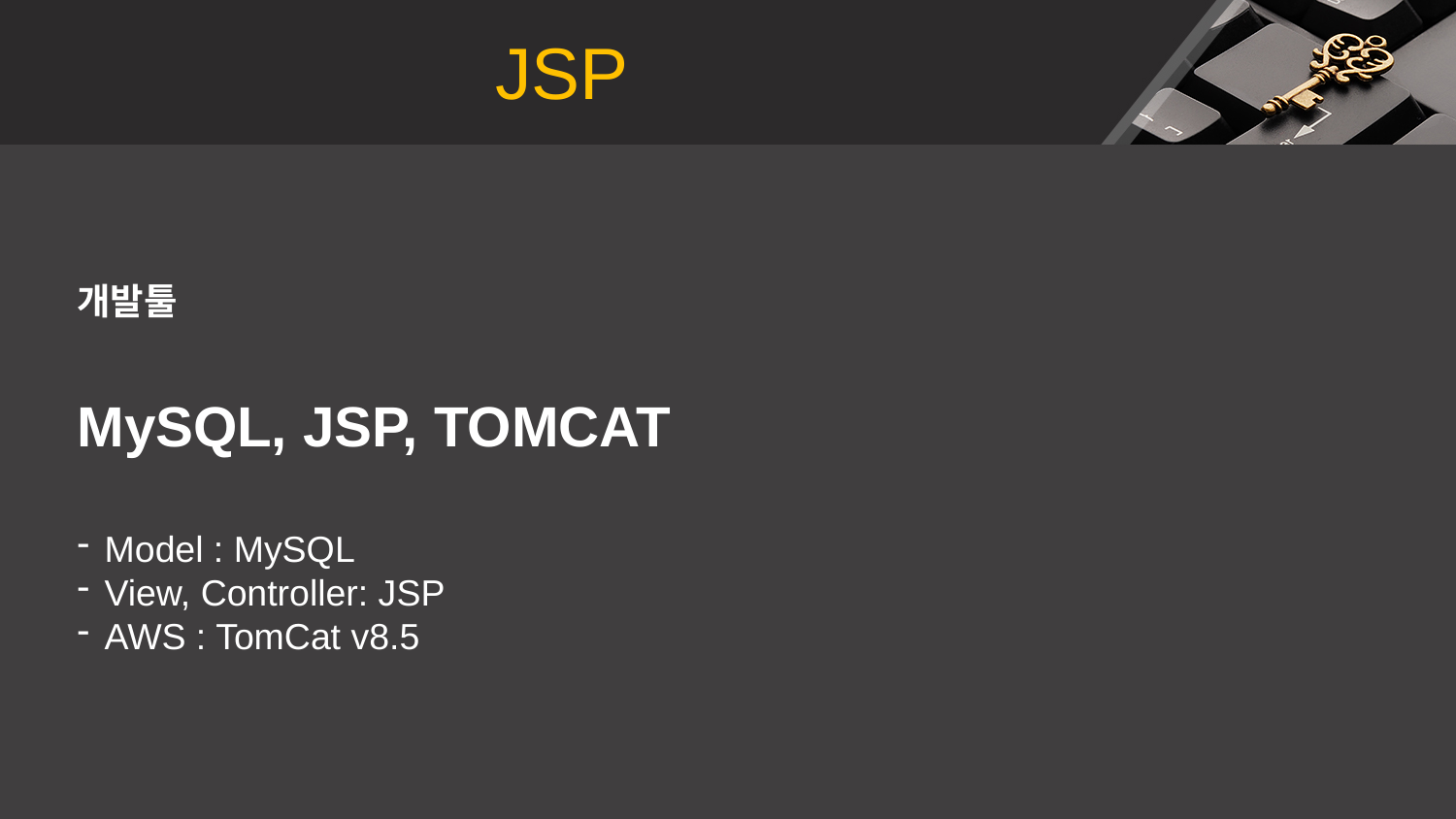

JSP
개발툴

MySQL, JSP, TOMCAT

Model : MySQL
View, Controller: JSP
AWS : TomCat v8.5